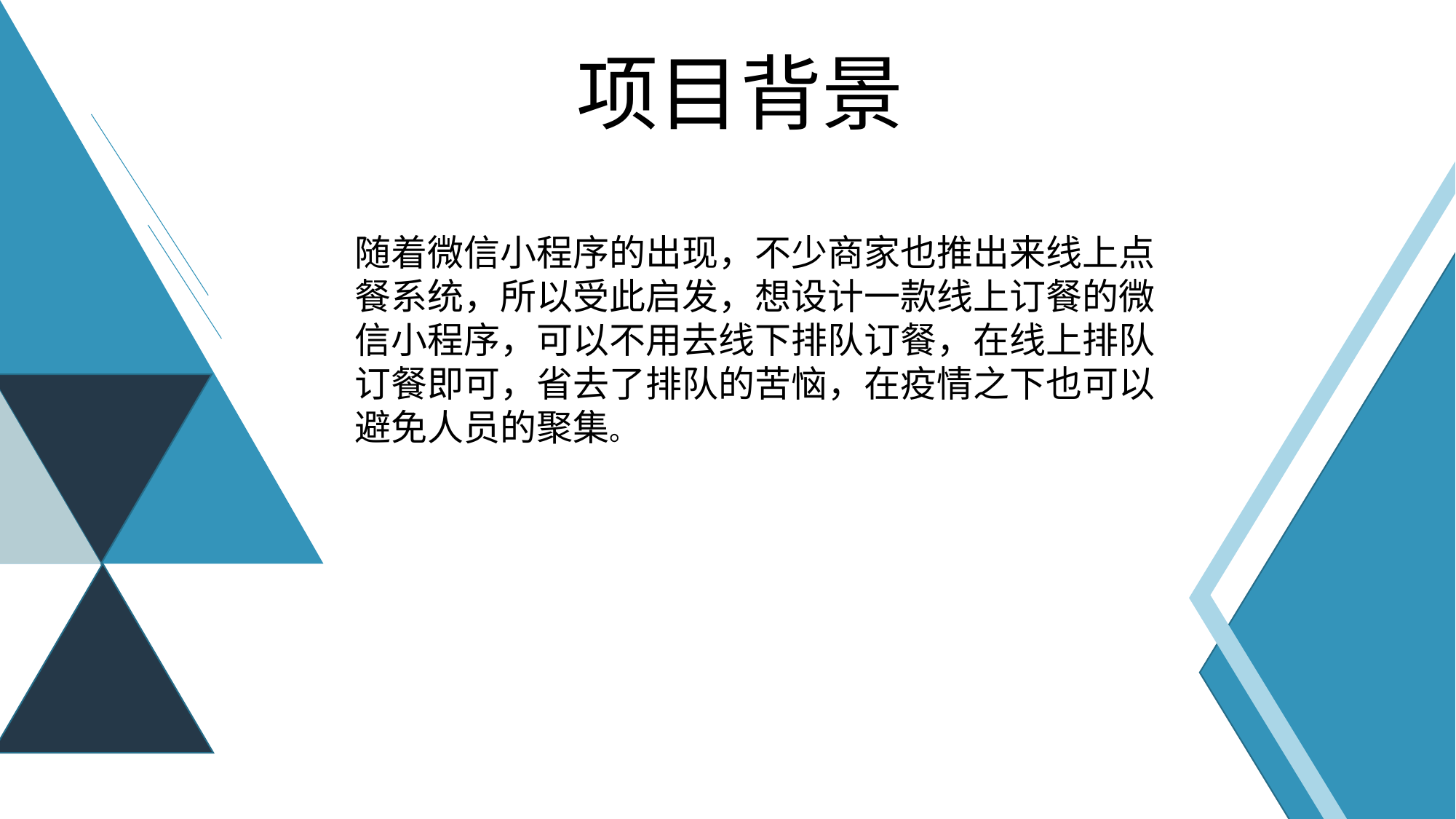

项目背景
随着微信小程序的出现，不少商家也推出来线上点餐系统，所以受此启发，想设计一款线上订餐的微信小程序，可以不用去线下排队订餐，在线上排队订餐即可，省去了排队的苦恼，在疫情之下也可以避免人员的聚集。